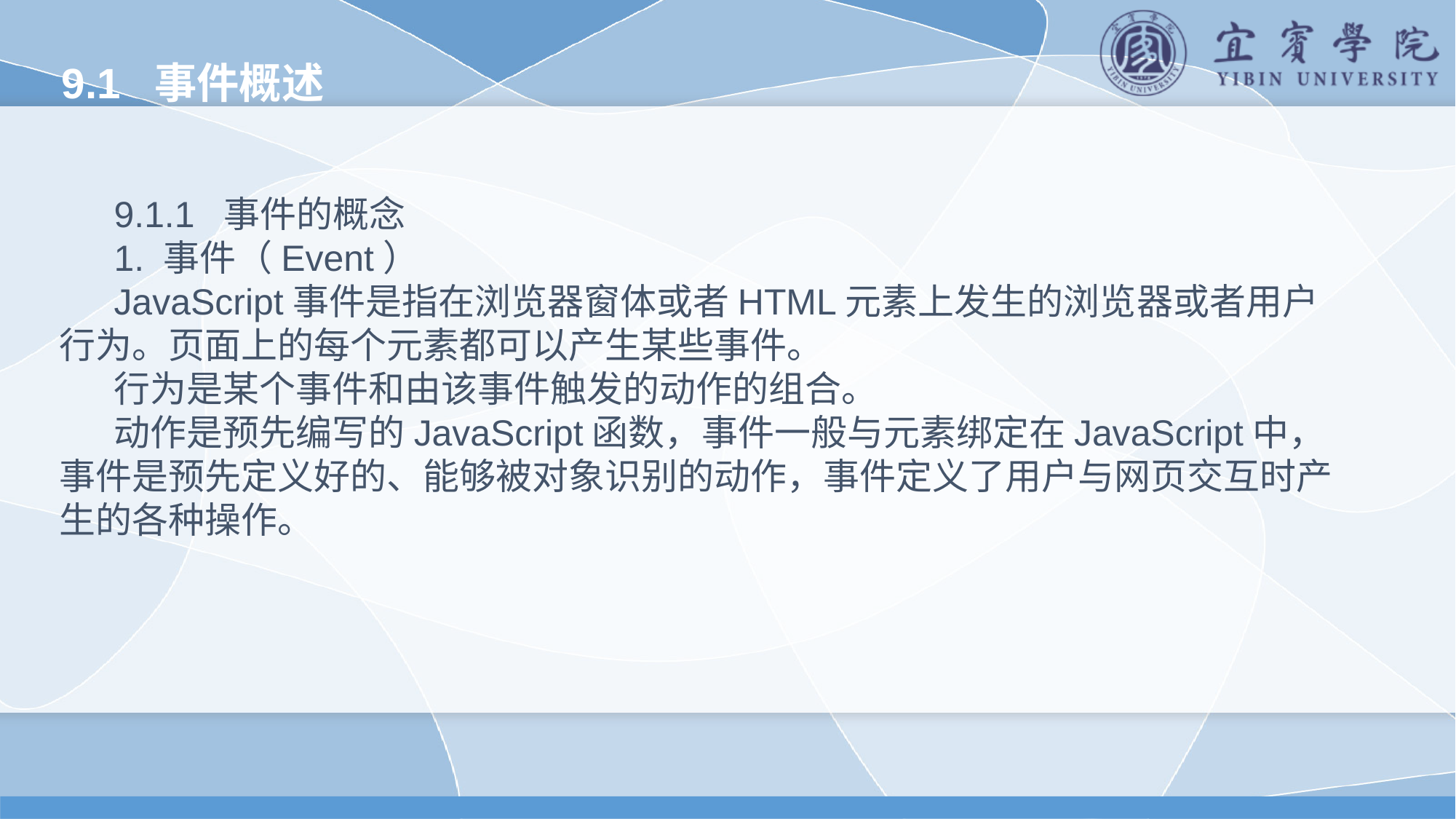

9.1  事件概述
9.1.1  事件的概念
1. 事件（Event）
JavaScript事件是指在浏览器窗体或者HTML元素上发生的浏览器或者用户行为。页面上的每个元素都可以产生某些事件。
行为是某个事件和由该事件触发的动作的组合。
动作是预先编写的JavaScript函数，事件一般与元素绑定在JavaScript中，事件是预先定义好的、能够被对象识别的动作，事件定义了用户与网页交互时产生的各种操作。